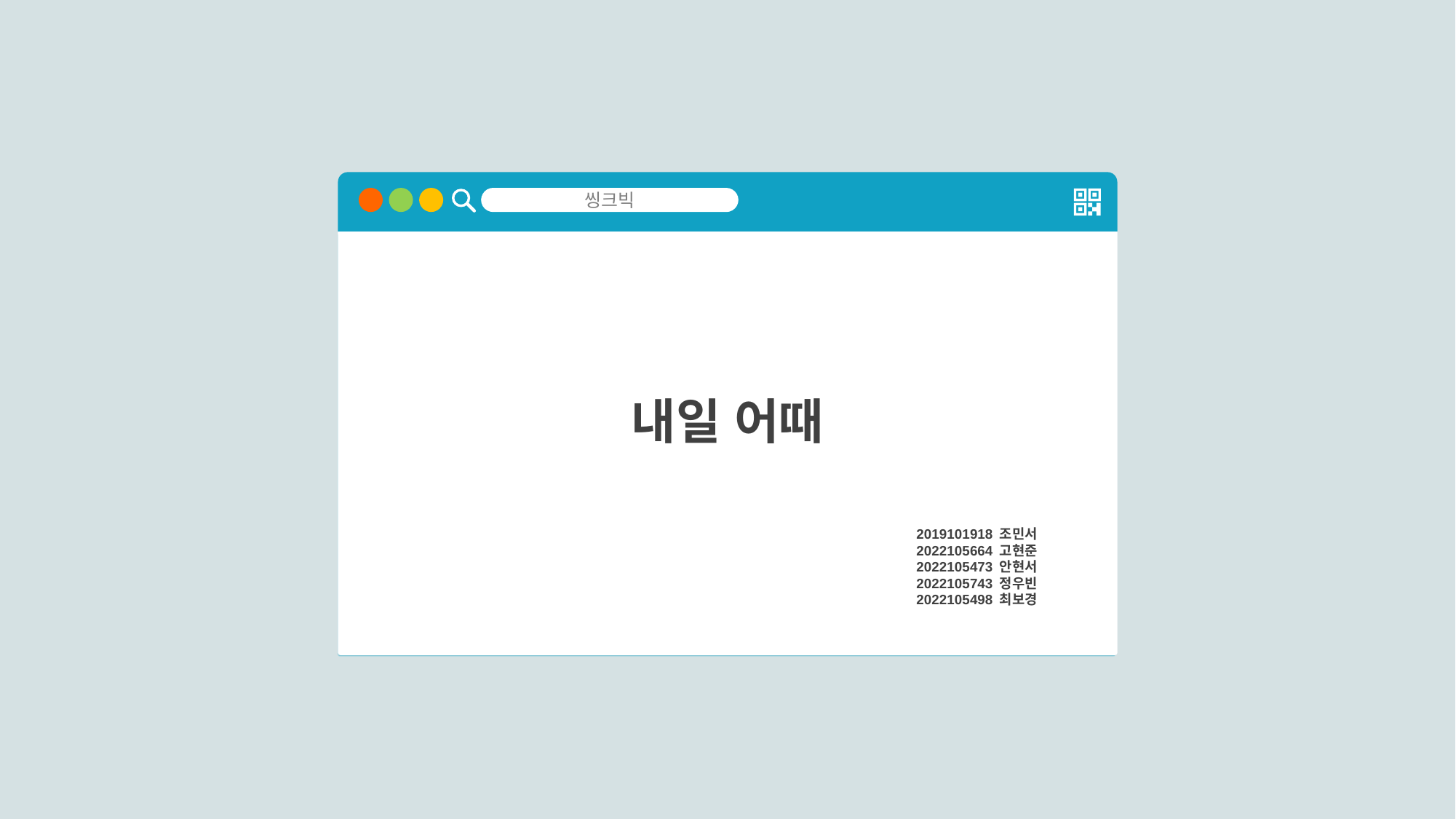

내일 어때

씽크빅

2019101918 조민서
2022105664 고현준
2022105473 안현서
2022105743 정우빈
2022105498 최보경